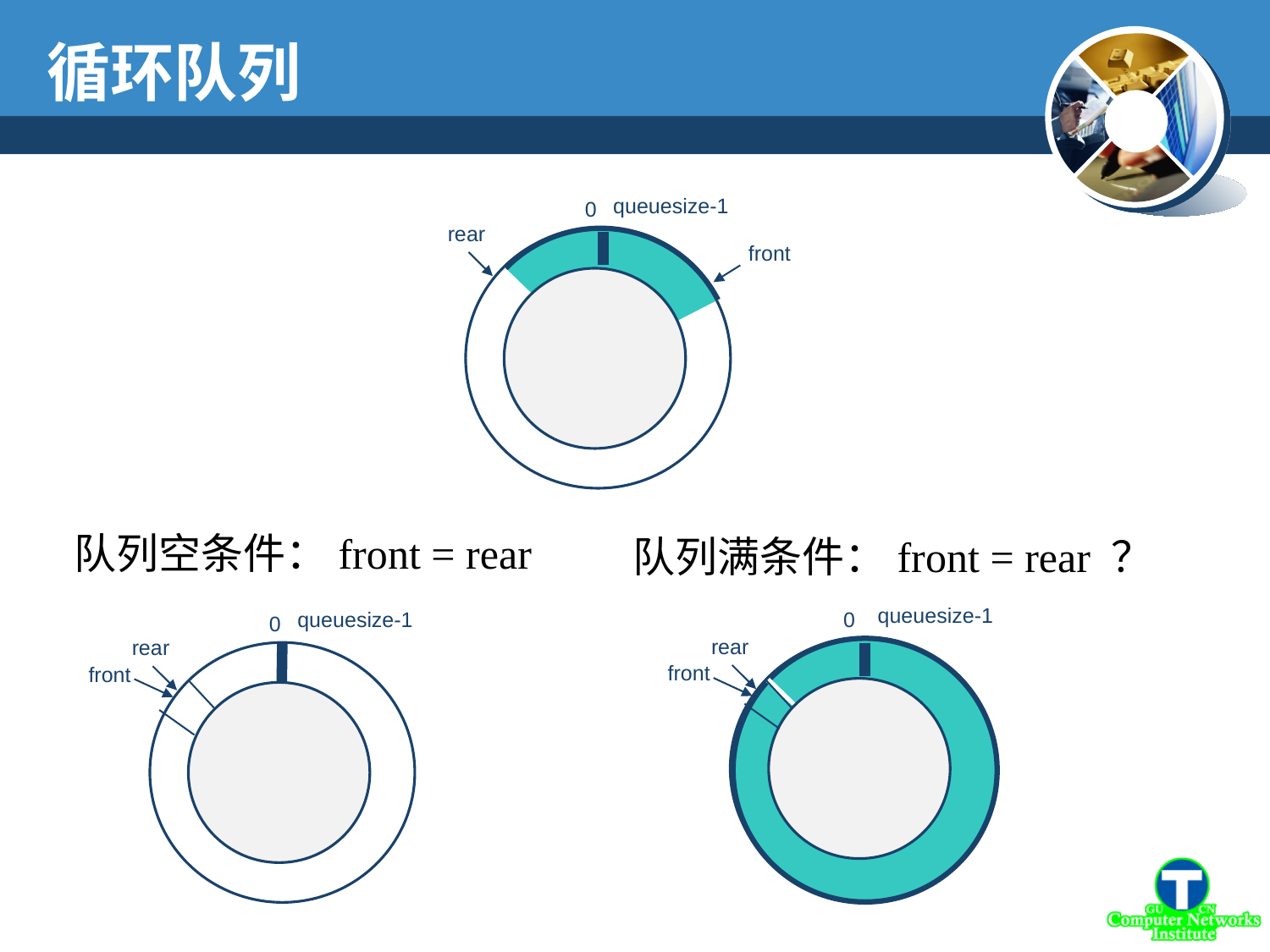

循环队列
queuesize-1
0
rear

front

队列空条件：front = rear
队列满条件：front = rear ？
queuesize-1
0
queuesize-1
0
rear
rear

front
front